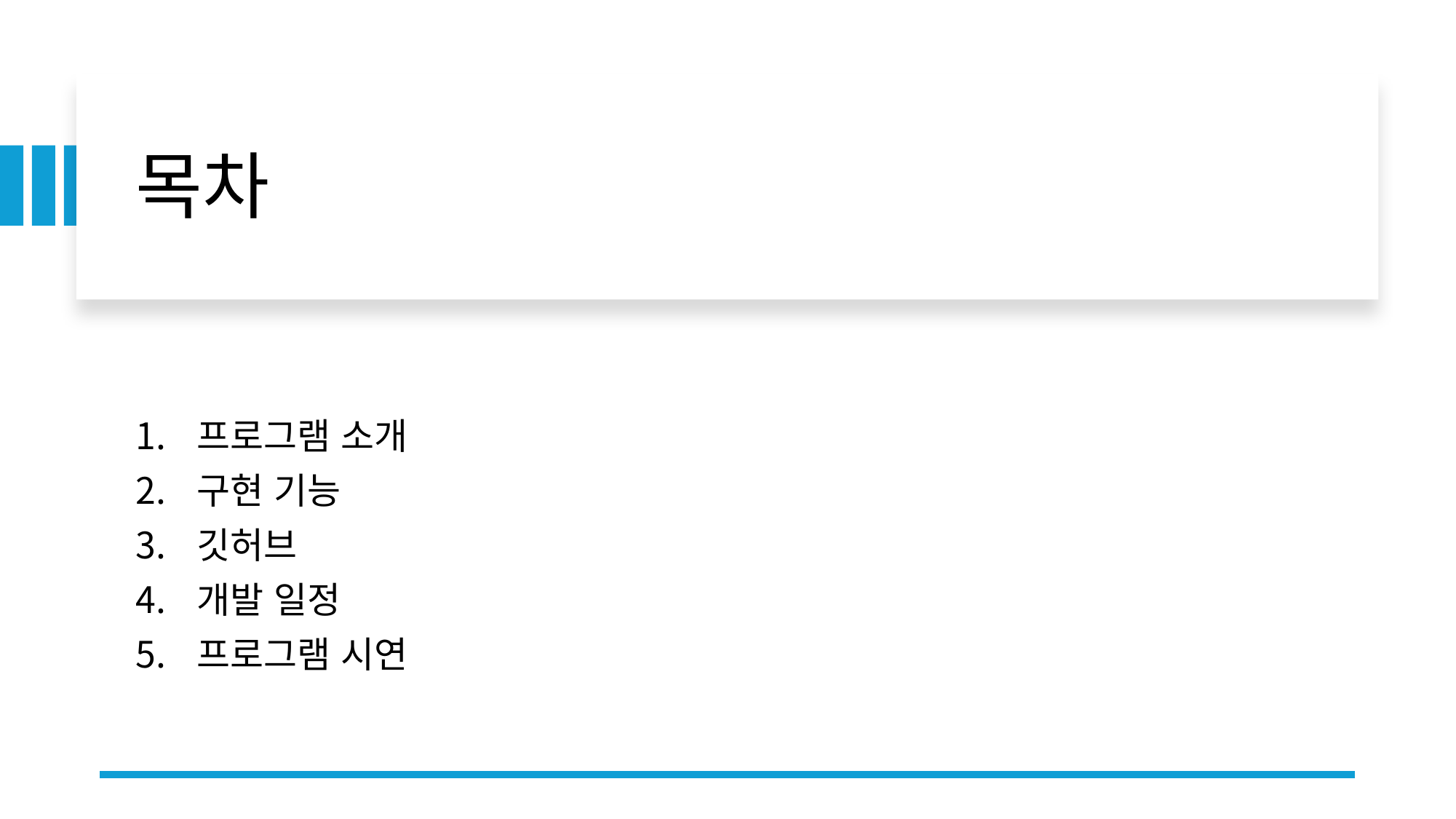

# 목차

프로그램 소개
구현 기능
깃허브
개발 일정
프로그램 시연